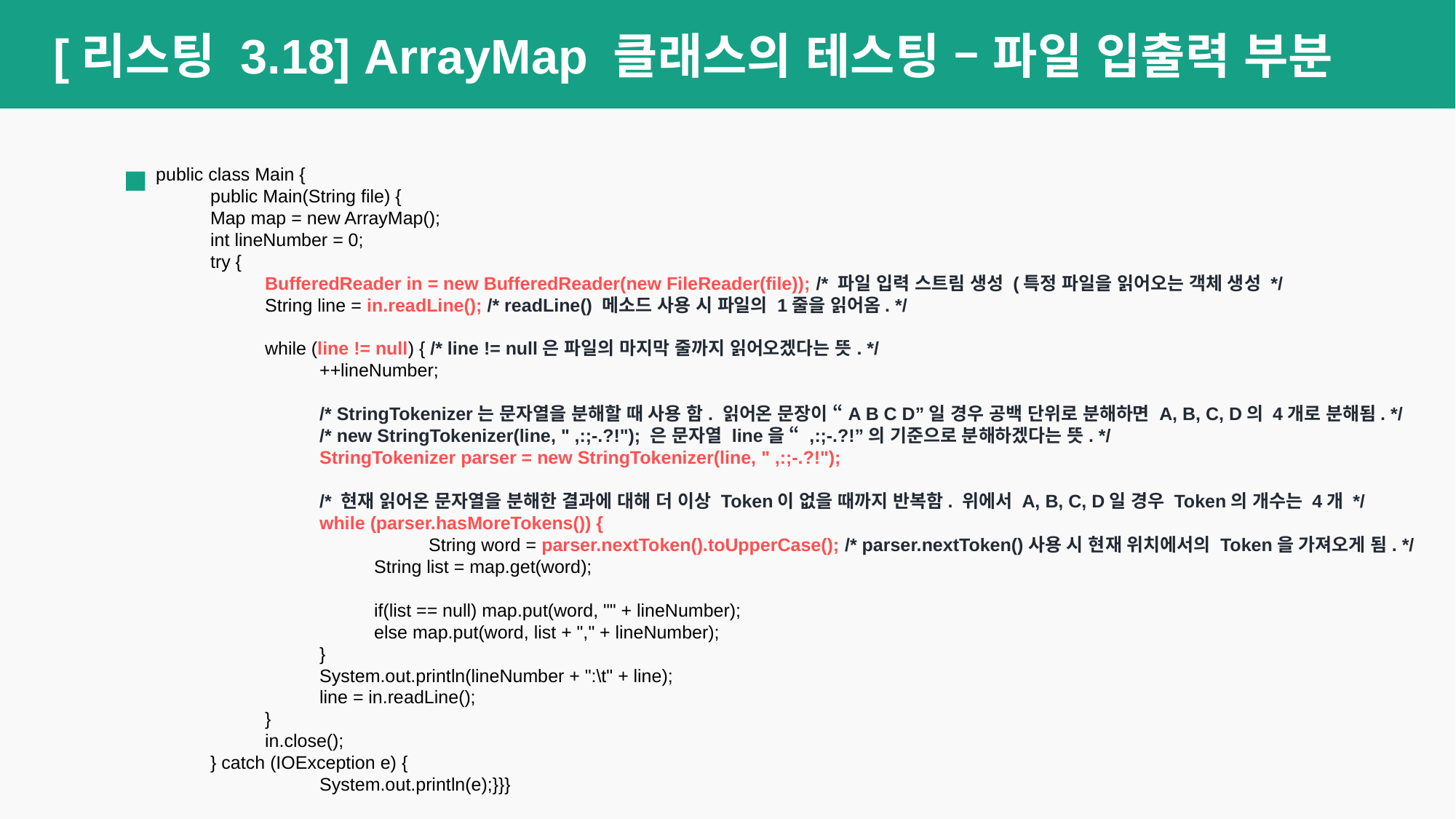

[리스팅 3.18] ArrayMap 클래스의 테스팅 – 파일 입출력 부분
public class Main {
public Main(String file) {
Map map = new ArrayMap();
int lineNumber = 0;
try {
BufferedReader in = new BufferedReader(new FileReader(file)); /* 파일 입력 스트림 생성 (특정 파일을 읽어오는 객체 생성 */
String line = in.readLine(); /* readLine() 메소드 사용 시 파일의 1줄을 읽어옴. */

while (line != null) { /* line != null은 파일의 마지막 줄까지 읽어오겠다는 뜻. */
++lineNumber;

/* StringTokenizer는 문자열을 분해할 때 사용 함. 읽어온 문장이 “A B C D”일 경우 공백 단위로 분해하면 A, B, C, D의 4개로 분해됨. */
/* new StringTokenizer(line, " ,:;-.?!"); 은 문자열 line을 “ ,:;-.?!”의 기준으로 분해하겠다는 뜻. */
StringTokenizer parser = new StringTokenizer(line, " ,:;-.?!");

/* 현재 읽어온 문자열을 분해한 결과에 대해 더 이상 Token이 없을 때까지 반복함. 위에서 A, B, C, D일 경우 Token의 개수는 4개 */
while (parser.hasMoreTokens()) {
	String word = parser.nextToken().toUpperCase(); /* parser.nextToken()사용 시 현재 위치에서의 Token을 가져오게 됨. */
String list = map.get(word);

if(list == null) map.put(word, "" + lineNumber);
else map.put(word, list + "," + lineNumber);
}
System.out.println(lineNumber + ":\t" + line);
line = in.readLine();
}
in.close();
} catch (IOException e) {
	System.out.println(e);}}}